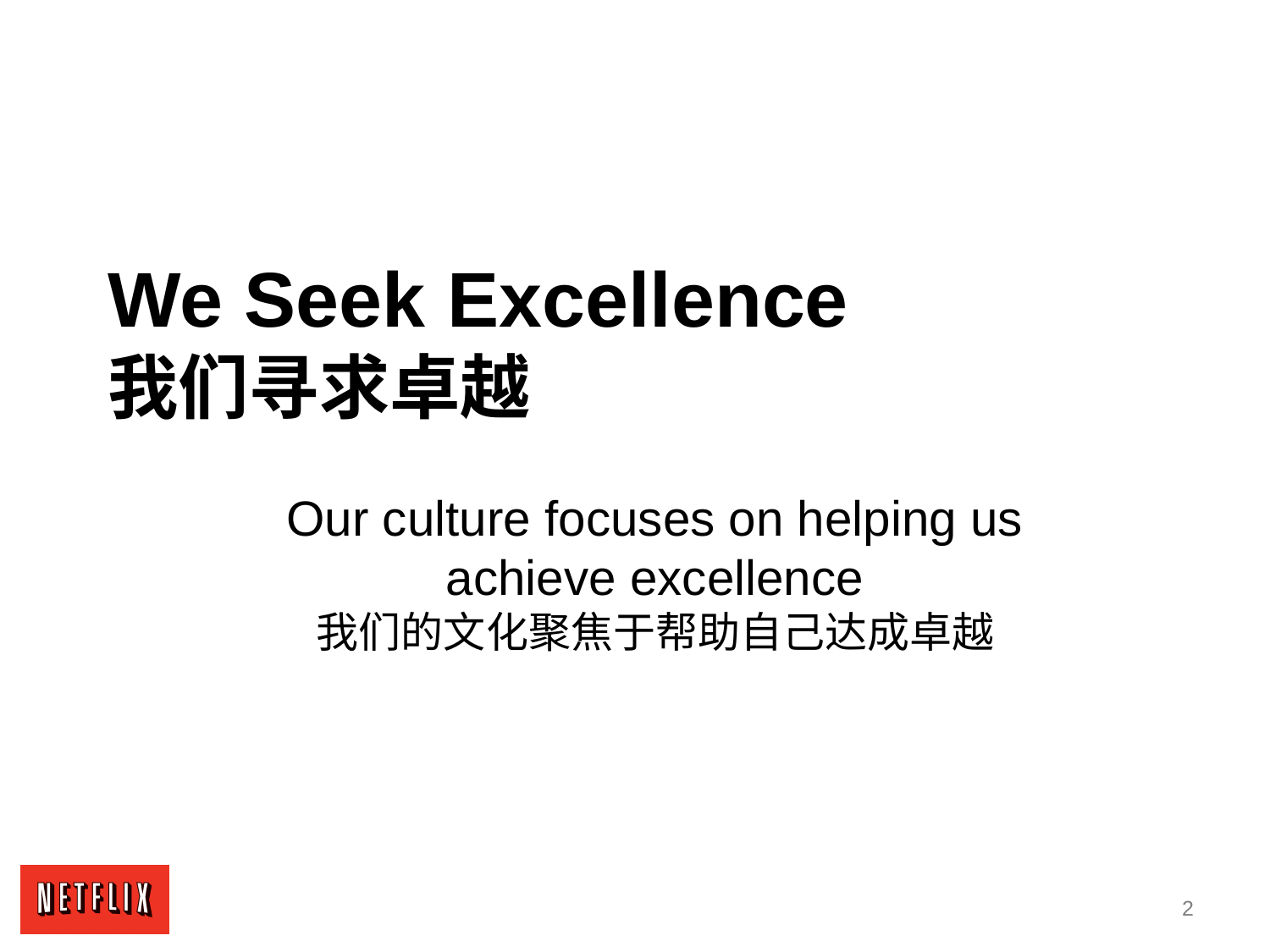

We Seek Excellence
我们寻求卓越
Our culture focuses on helping us achieve excellence
我们的文化聚焦于帮助自己达成卓越
2